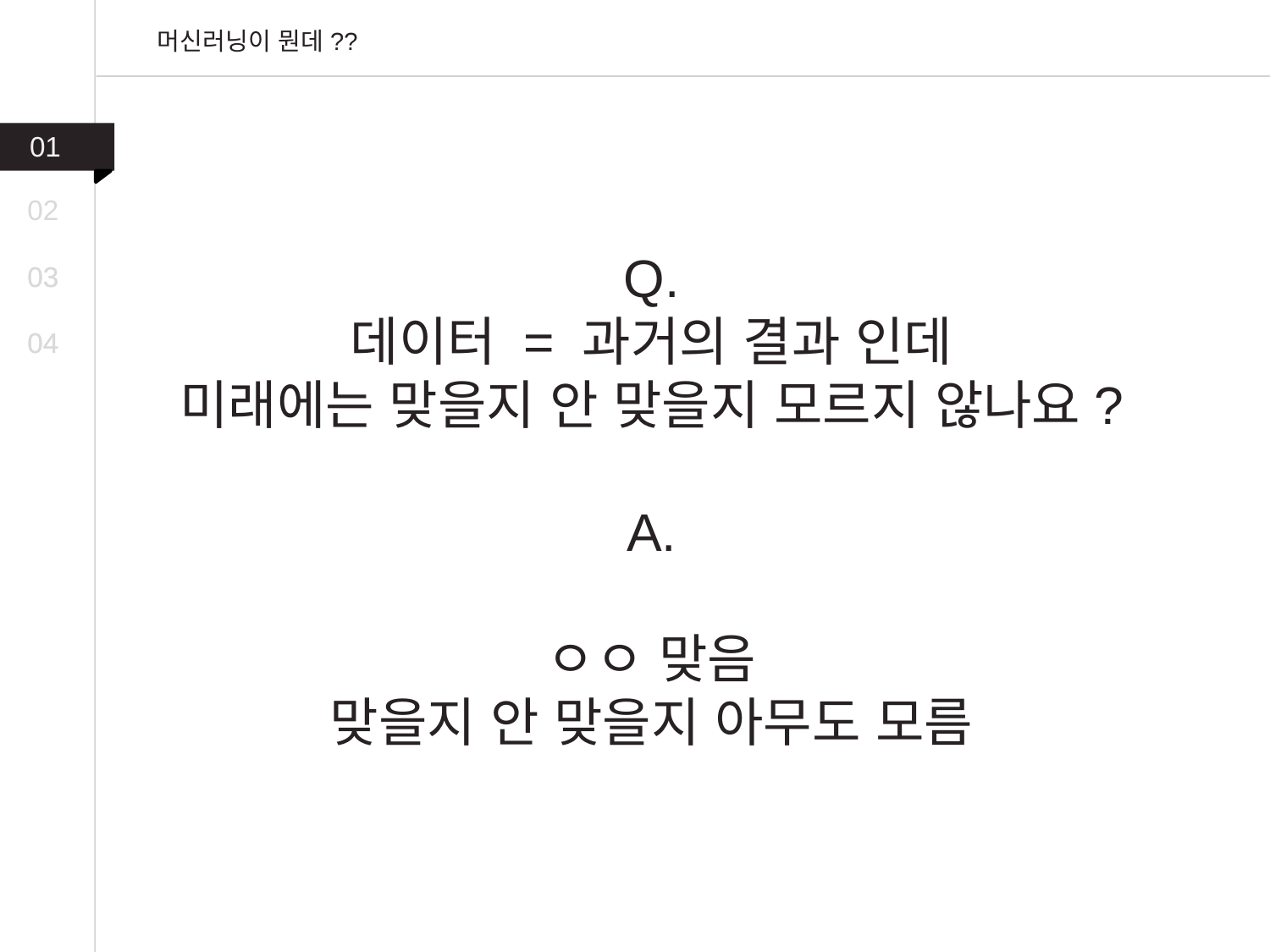

머신러닝이 뭔데??
01

02
Q.
데이터 = 과거의 결과 인데
미래에는 맞을지 안 맞을지 모르지 않나요?

A.

ㅇㅇ 맞음
맞을지 안 맞을지 아무도 모름
03
03
04
04